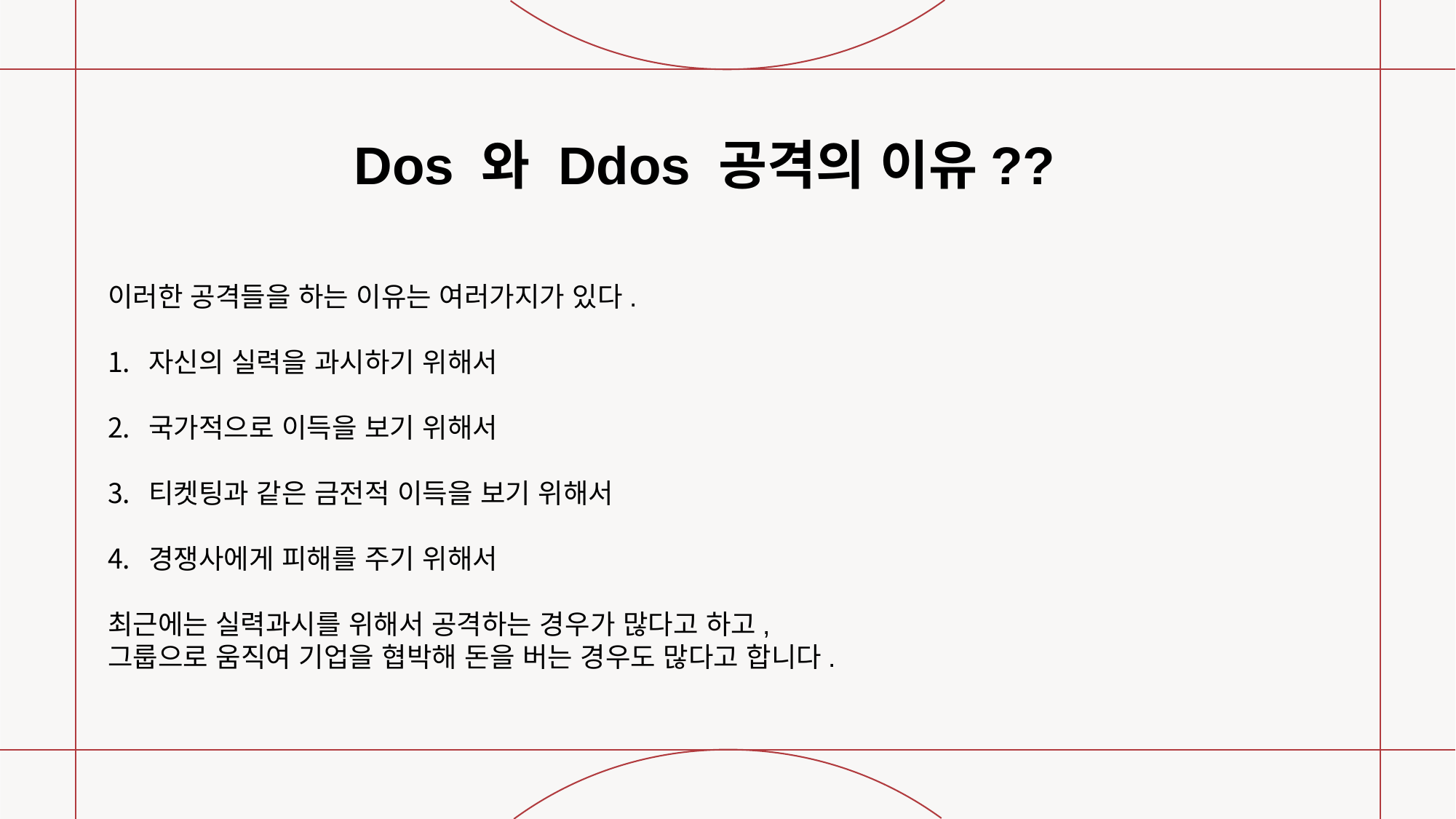

Dos 와 Ddos 공격의 이유??
이러한 공격들을 하는 이유는 여러가지가 있다.

자신의 실력을 과시하기 위해서

국가적으로 이득을 보기 위해서

티켓팅과 같은 금전적 이득을 보기 위해서

경쟁사에게 피해를 주기 위해서

최근에는 실력과시를 위해서 공격하는 경우가 많다고 하고,
그룹으로 움직여 기업을 협박해 돈을 버는 경우도 많다고 합니다.